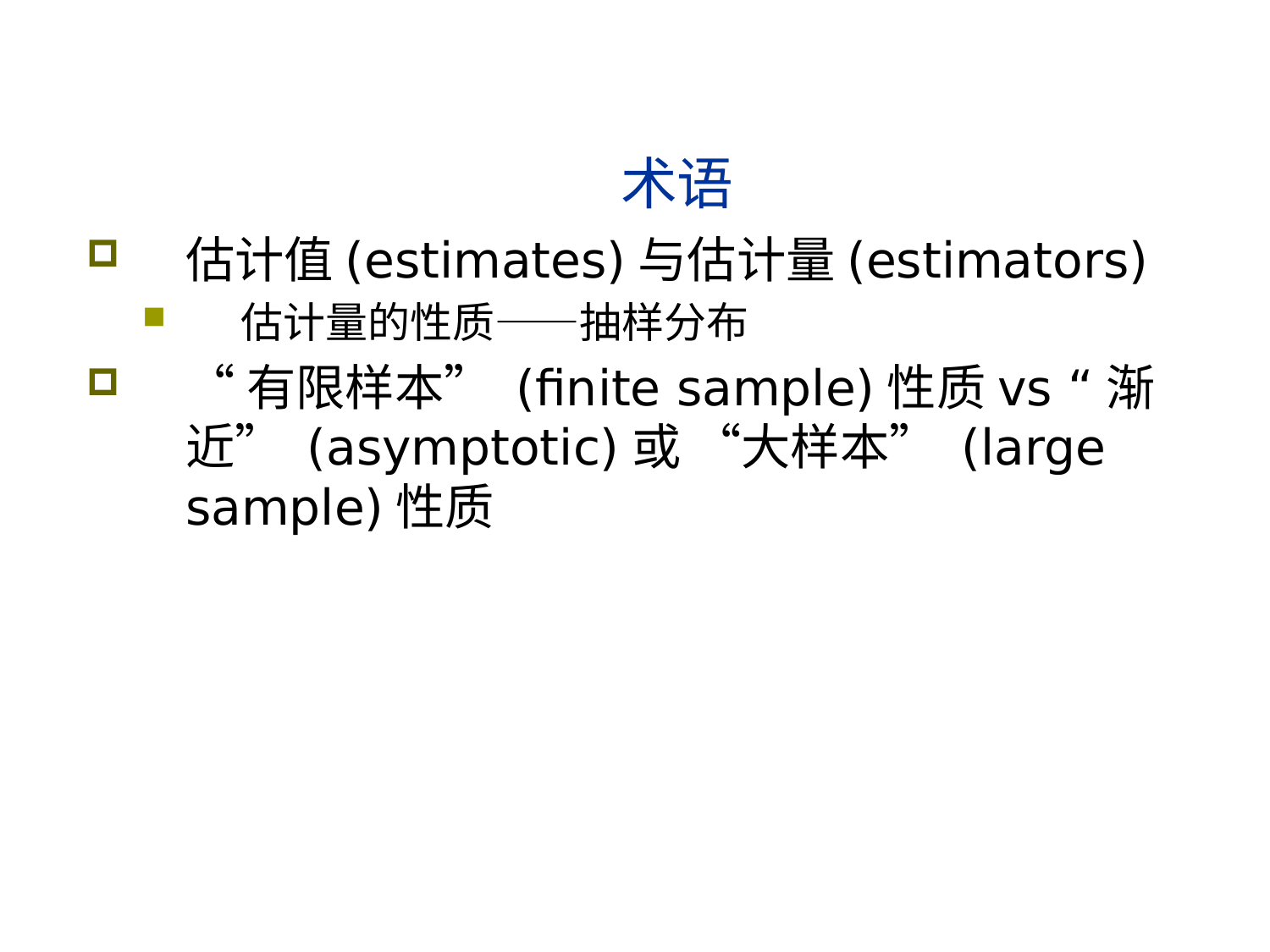

# 术语
估计值(estimates)与估计量(estimators)
估计量的性质——抽样分布
“有限样本” (finite sample)性质vs “渐近” (asymptotic)或 “大样本” (large sample)性质